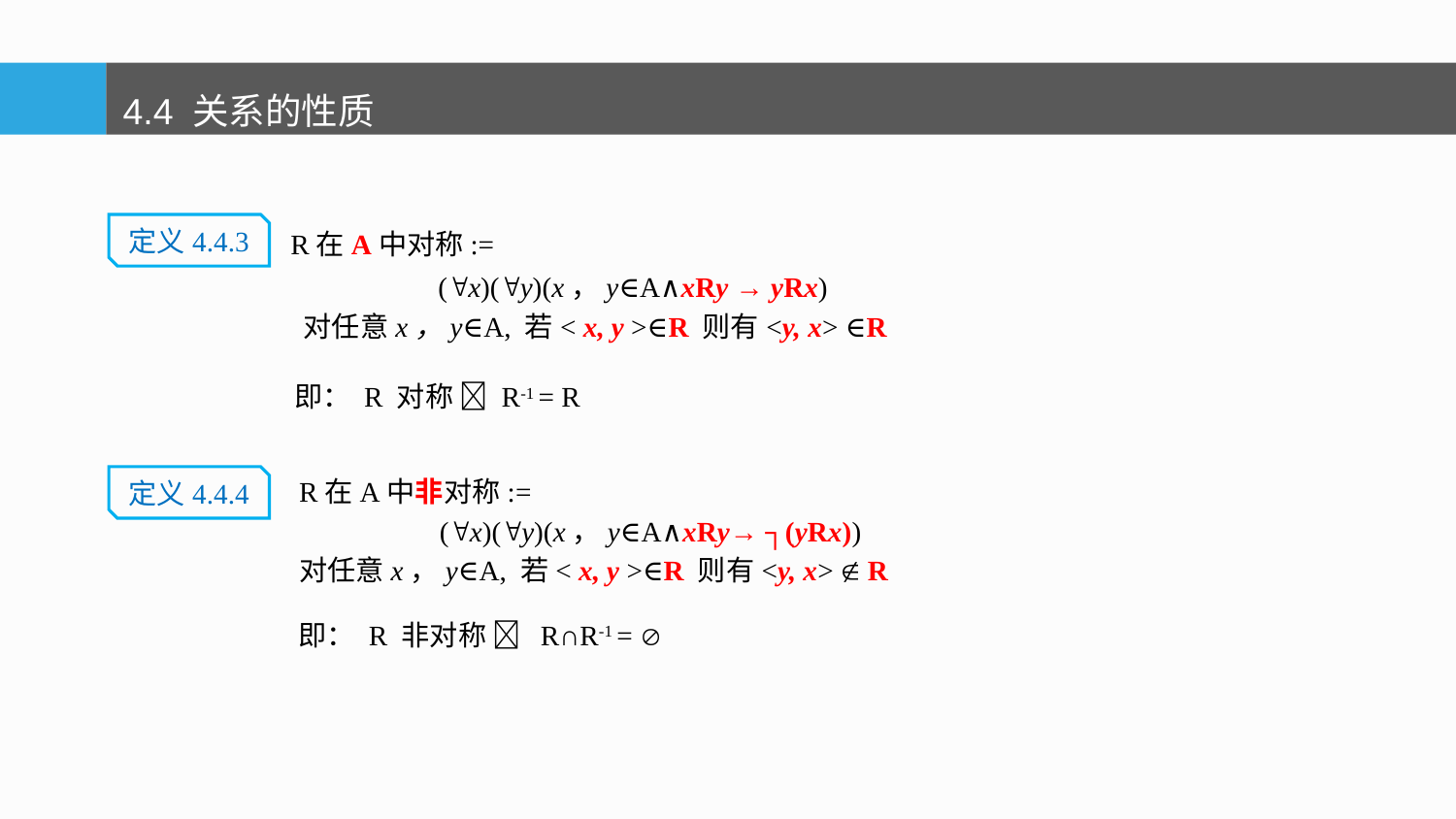

4.4 关系的性质

R在A中对称:=
                     (∀x)(∀y)(x，y∈A∧xRy → yRx)
 对任意x，y∈A, 若< x, y >∈R 则有<y, x> ∈R
定义4.4.3
即： R 对称 ⇔ R-1 = R
定义4.4.4
R在A中非对称:=
                    (∀x)(∀y)(x，y∈A∧xRy→ ┐(yRx))
对任意x，y∈A, 若< x, y >∈R 则有<y, x> ∉ R
即： R 非对称 ⇔  R∩R-1 = ∅